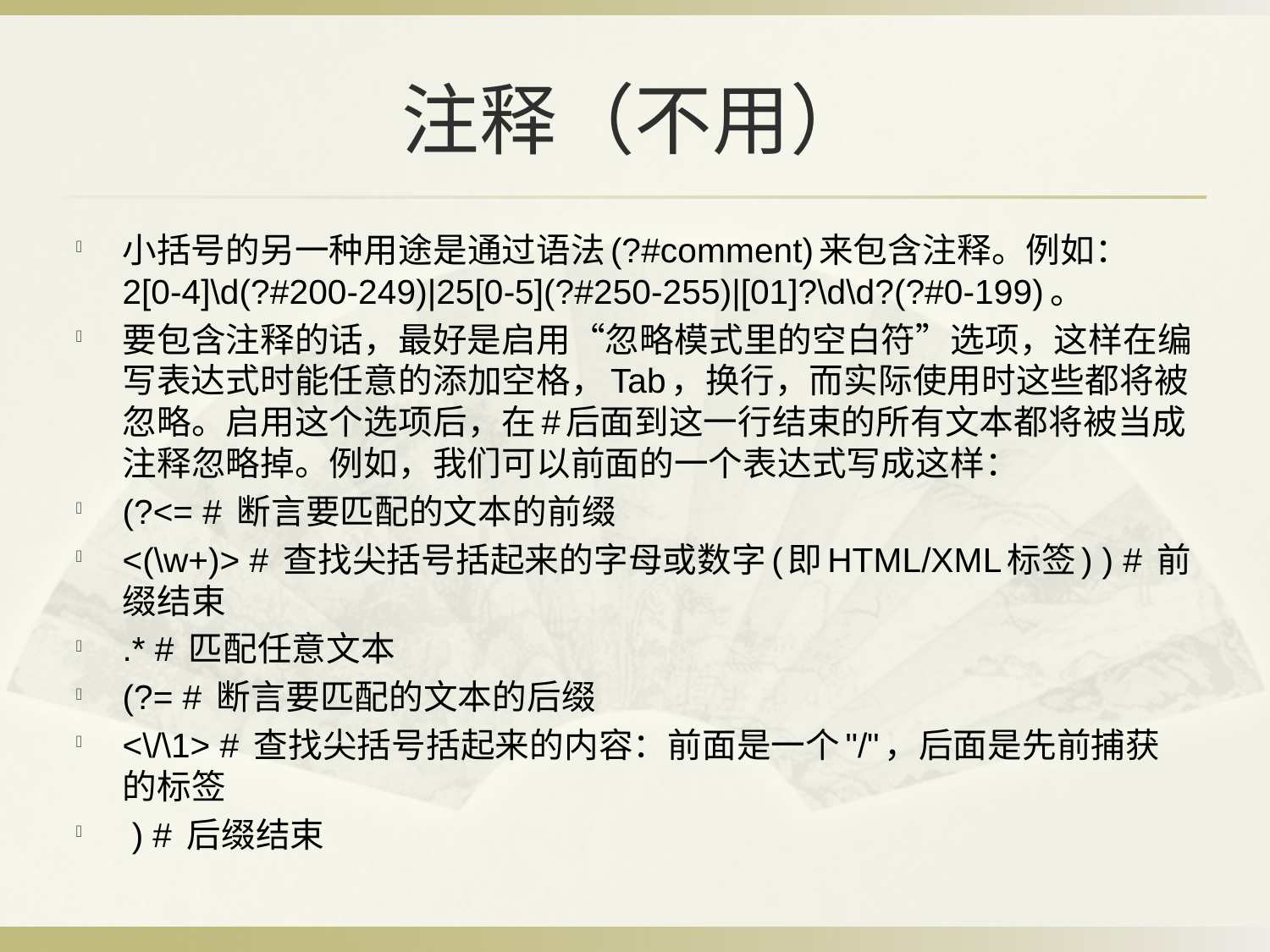

# 注释（不用）
小括号的另一种用途是通过语法(?#comment)来包含注释。例如：2[0-4]\d(?#200-249)|25[0-5](?#250-255)|[01]?\d\d?(?#0-199)。
要包含注释的话，最好是启用“忽略模式里的空白符”选项，这样在编写表达式时能任意的添加空格，Tab，换行，而实际使用时这些都将被忽略。启用这个选项后，在#后面到这一行结束的所有文本都将被当成注释忽略掉。例如，我们可以前面的一个表达式写成这样：
(?<= # 断言要匹配的文本的前缀
<(\w+)> # 查找尖括号括起来的字母或数字(即HTML/XML标签) ) # 前缀结束
.* # 匹配任意文本
(?= # 断言要匹配的文本的后缀
<\/\1> # 查找尖括号括起来的内容：前面是一个"/"，后面是先前捕获的标签
 ) # 后缀结束